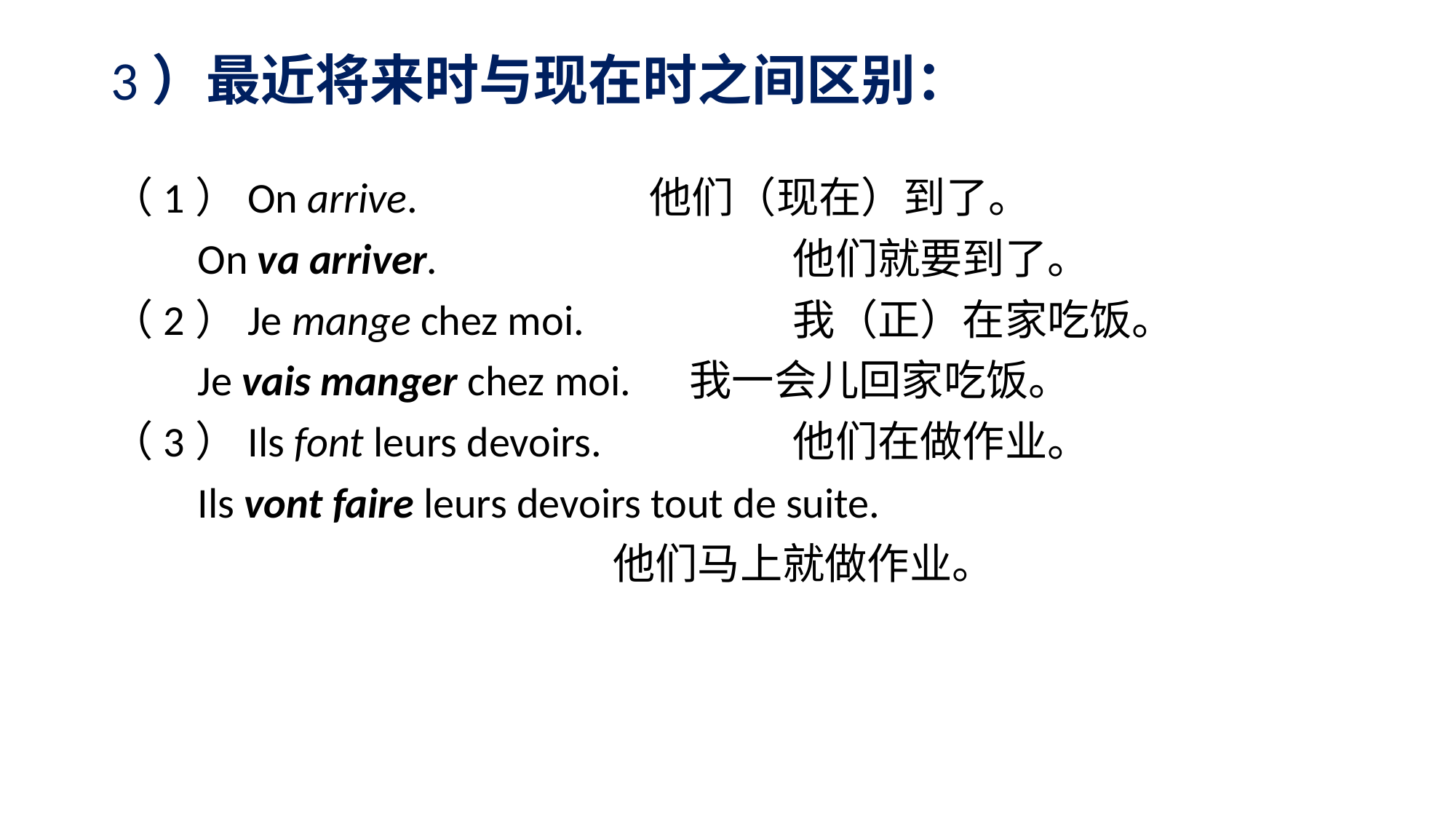

# 3）最近将来时与现在时之间区别：
（1）On arrive.   	                  他们（现在）到了。
         On va arriver.   			他们就要到了。
（2）Je mange chez moi.   		我（正）在家吃饭。
         Je vais manger chez moi.     我一会儿回家吃饭。
（3）Ils font leurs devoirs.             	他们在做作业。
         Ils vont faire leurs devoirs tout de suite.
                                                    他们马上就做作业。